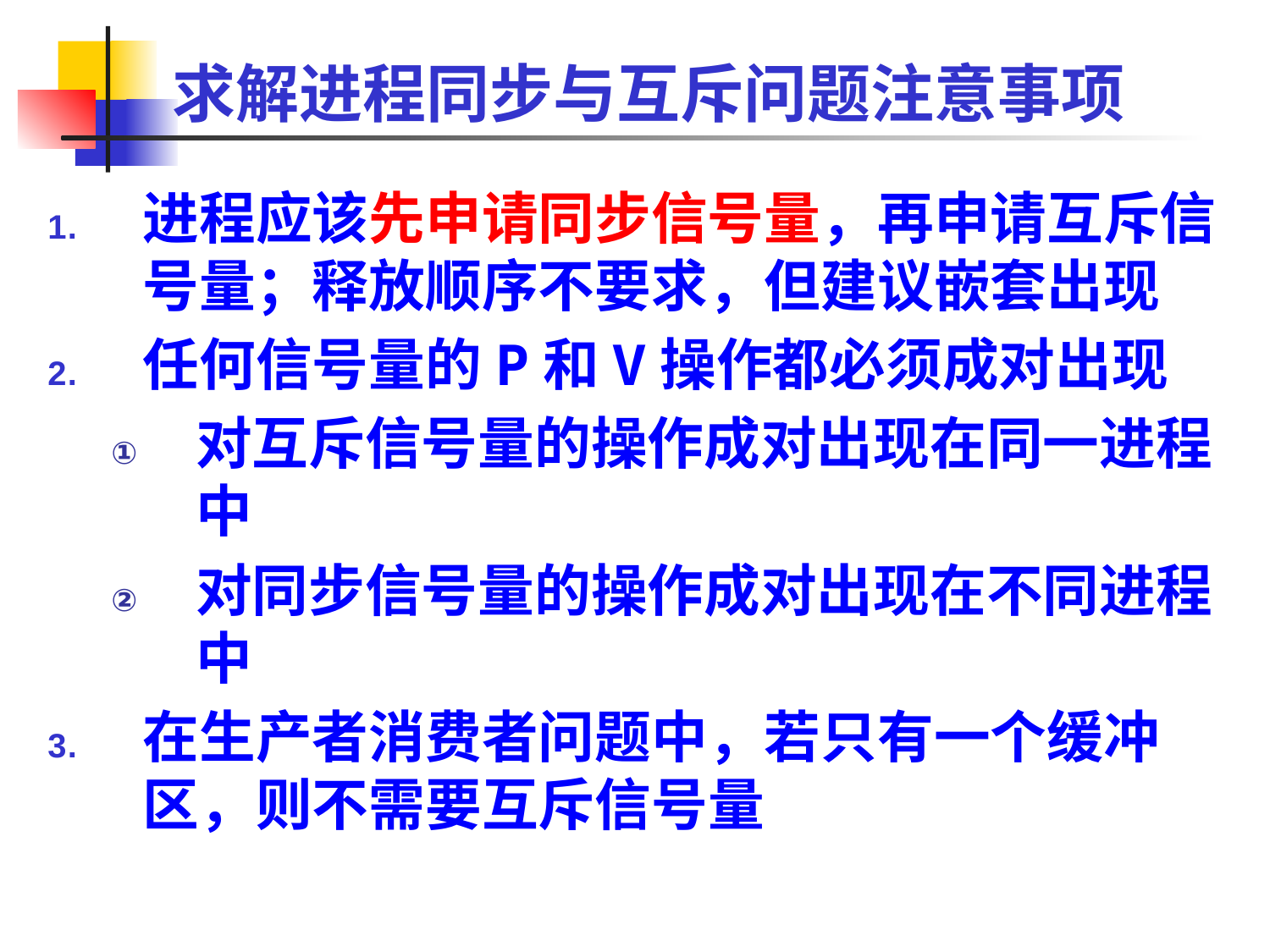

# 求解进程同步与互斥问题注意事项
进程应该先申请同步信号量，再申请互斥信号量；释放顺序不要求，但建议嵌套出现
任何信号量的P和V操作都必须成对出现
对互斥信号量的操作成对出现在同一进程中
对同步信号量的操作成对出现在不同进程中
在生产者消费者问题中，若只有一个缓冲区，则不需要互斥信号量